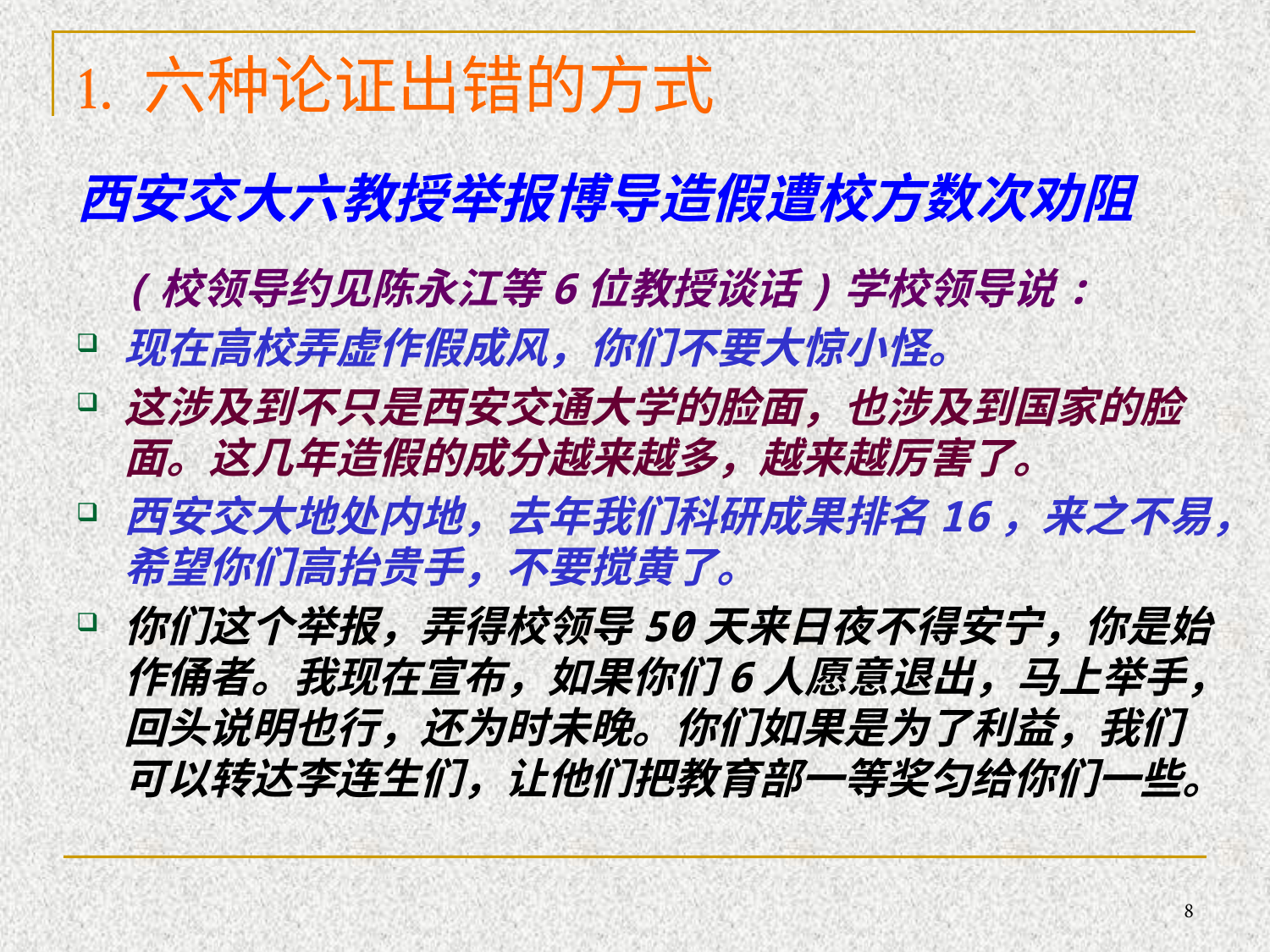

1. 六种论证出错的方式
西安交大六教授举报博导造假遭校方数次劝阻‏

	(校领导约见陈永江等6位教授谈话)学校领导说:
现在高校弄虚作假成风，你们不要大惊小怪。
这涉及到不只是西安交通大学的脸面，也涉及到国家的脸面。这几年造假的成分越来越多，越来越厉害了。
西安交大地处内地，去年我们科研成果排名16，来之不易，希望你们高抬贵手，不要搅黄了。
你们这个举报，弄得校领导50天来日夜不得安宁，你是始作俑者。我现在宣布，如果你们6人愿意退出，马上举手，回头说明也行，还为时未晚。你们如果是为了利益，我们可以转达李连生们，让他们把教育部一等奖匀给你们一些。
8